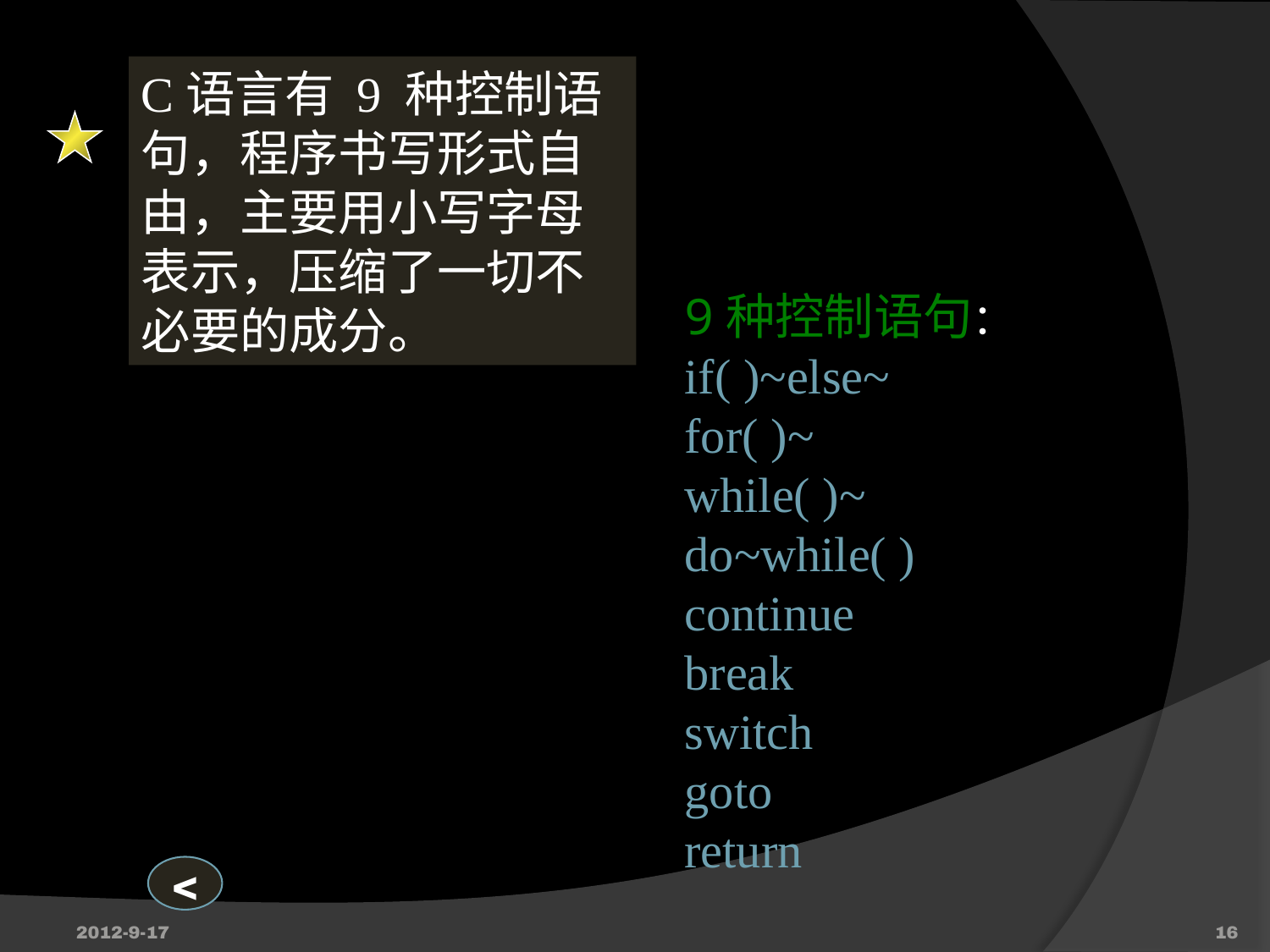

C语言有 9 种控制语句，程序书写形式自由，主要用小写字母表示，压缩了一切不必要的成分。

9种控制语句：
if( )~else~
for( )~
while( )~
do~while( )
continue
break
switch
goto
return
<
2012-9-17
16